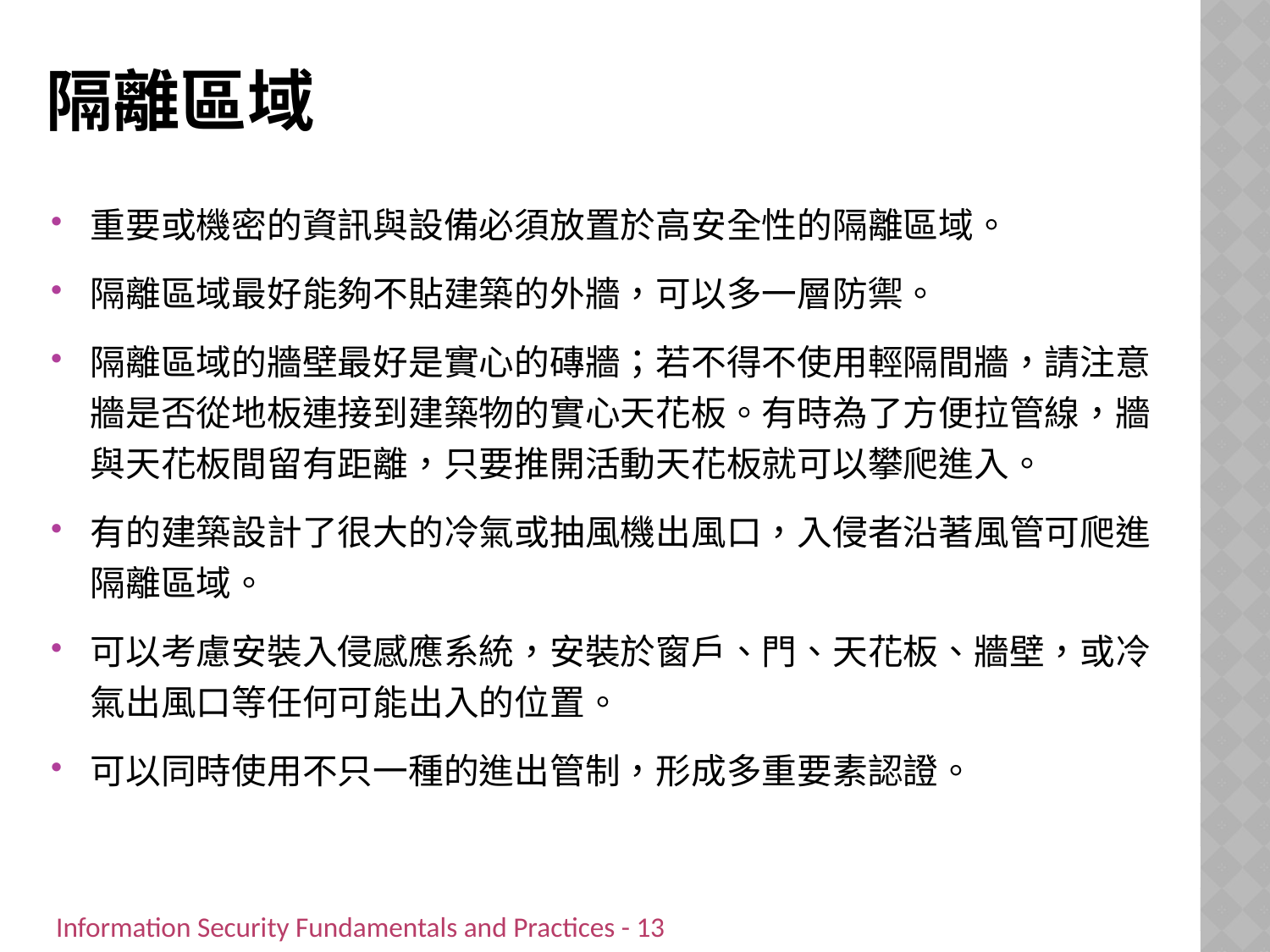

# 隔離區域
重要或機密的資訊與設備必須放置於高安全性的隔離區域。
隔離區域最好能夠不貼建築的外牆，可以多一層防禦。
隔離區域的牆壁最好是實心的磚牆；若不得不使用輕隔間牆，請注意牆是否從地板連接到建築物的實心天花板。有時為了方便拉管線，牆與天花板間留有距離，只要推開活動天花板就可以攀爬進入。
有的建築設計了很大的冷氣或抽風機出風口，入侵者沿著風管可爬進隔離區域。
可以考慮安裝入侵感應系統，安裝於窗戶、門、天花板、牆壁，或冷氣出風口等任何可能出入的位置。
可以同時使用不只一種的進出管制，形成多重要素認證。